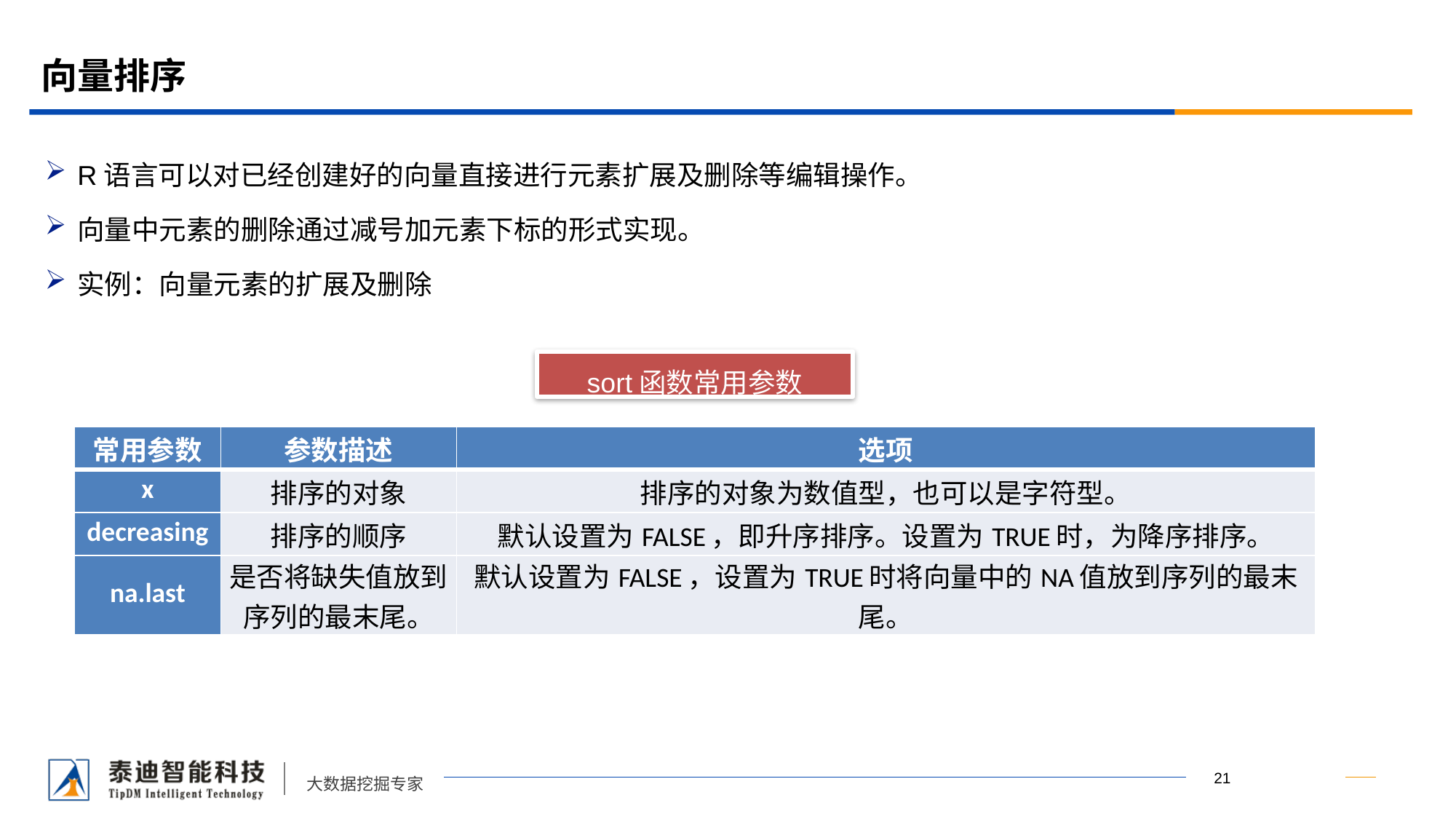

# 向量排序
R语言可以对已经创建好的向量直接进行元素扩展及删除等编辑操作。
向量中元素的删除通过减号加元素下标的形式实现。
实例：向量元素的扩展及删除

sort函数常用参数
| 常用参数 | 参数描述 | 选项 |
| --- | --- | --- |
| x | 排序的对象 | 排序的对象为数值型，也可以是字符型。 |
| decreasing | 排序的顺序 | 默认设置为FALSE，即升序排序。设置为TRUE时，为降序排序。 |
| na.last | 是否将缺失值放到序列的最末尾。 | 默认设置为FALSE，设置为TRUE时将向量中的NA值放到序列的最末尾。 |